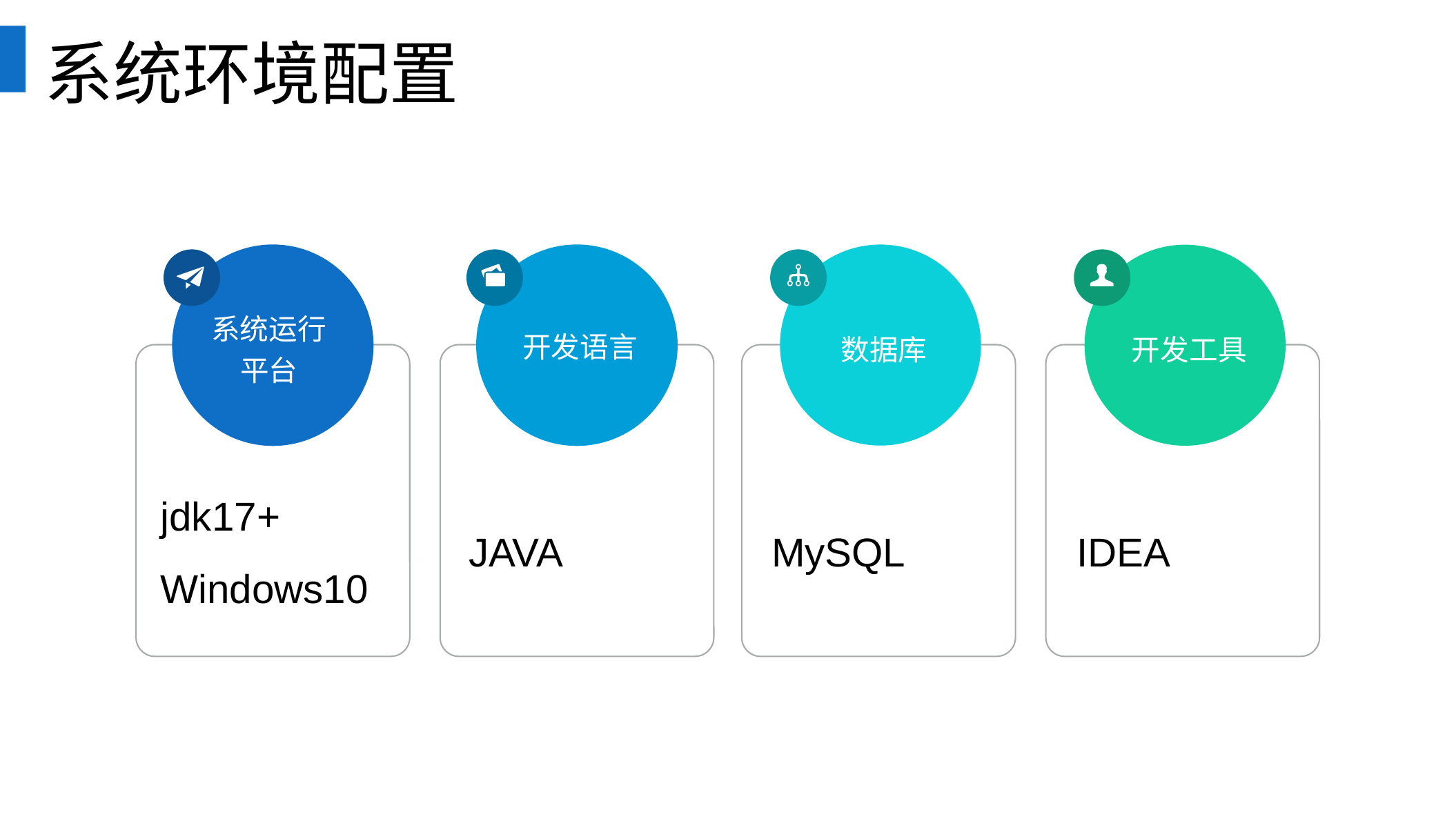

系统环境配置

开发语言
系统运行平台
数据库
开发工具

jdk17+
Windows10
JAVA
MySQL
IDEA